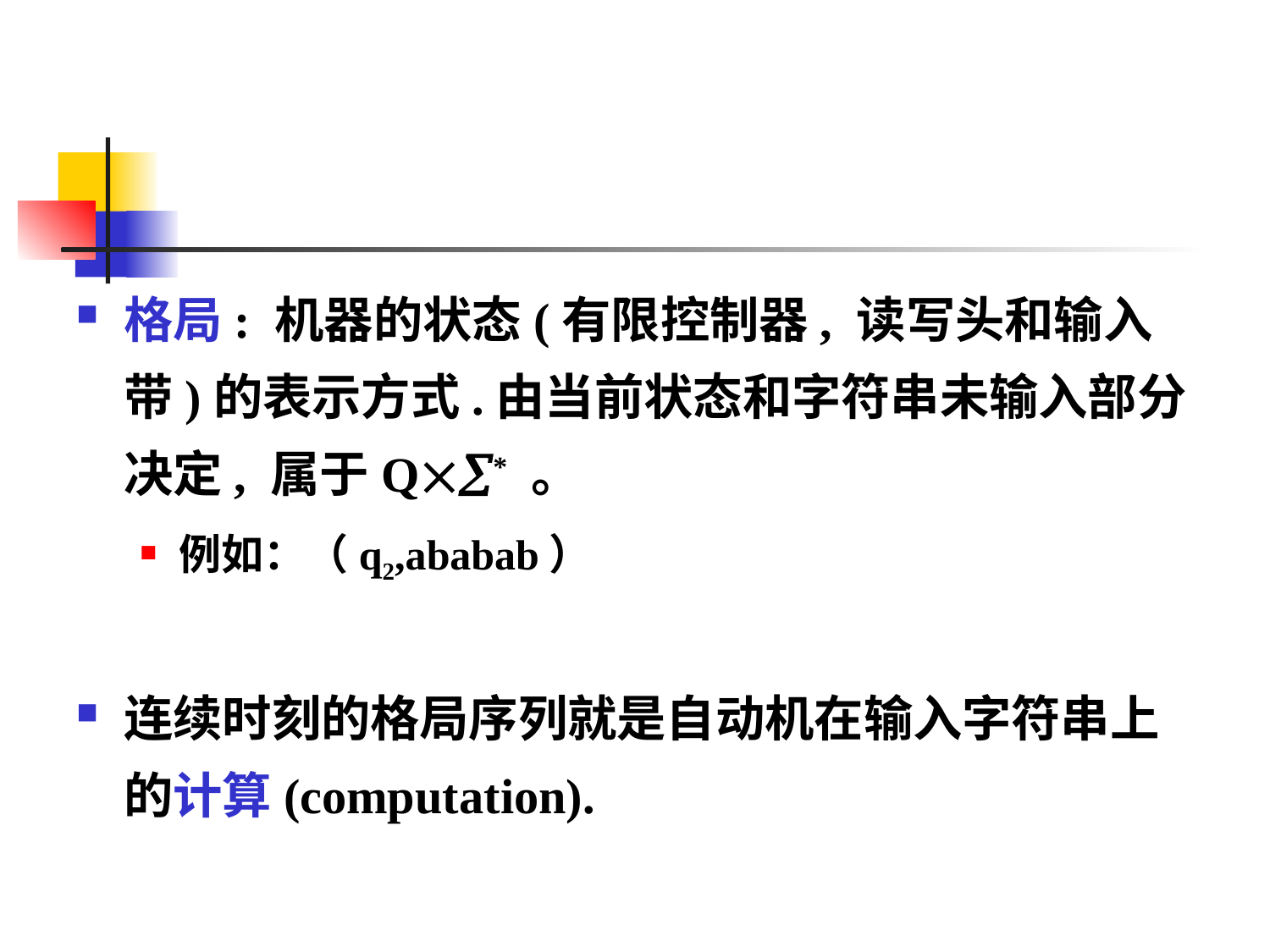

#
格局: 机器的状态(有限控制器, 读写头和输入带)的表示方式.由当前状态和字符串未输入部分决定, 属于Q×∑* 。
例如：（q2,ababab）

连续时刻的格局序列就是自动机在输入字符串上的计算(computation).